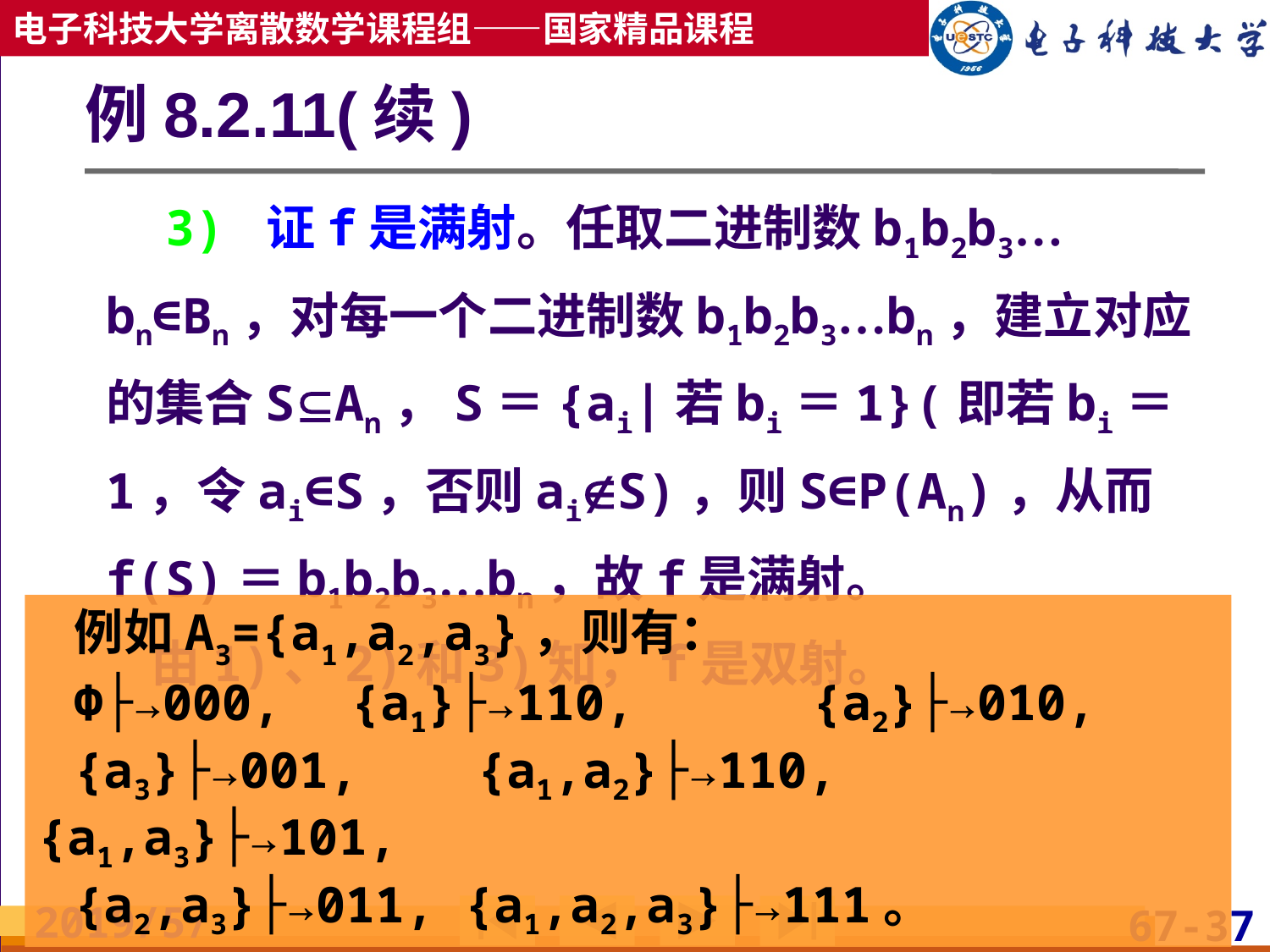

# 例8.2.11(续)
  3) 证f是满射。任取二进制数b1b2b3…bn∈Bn，对每一个二进制数b1b2b3…bn，建立对应的集合S⊆An，S＝{ai|若bi＝1}(即若bi＝1，令ai∈S，否则ai∉S)，则S∈P(An)，从而f(S)＝b1b2b3…bn，故f是满射。
   由1)、2)和3)知，f是双射。
例如A3={a1,a2,a3}，则有：
Ф├→000,	  {a1}├→110,      {a2}├→010,
{a3}├→001,    {a1,a2}├→110,  {a1,a3}├→101,
{a2,a3}├→011, {a1,a2,a3}├→111。
2019/5/8